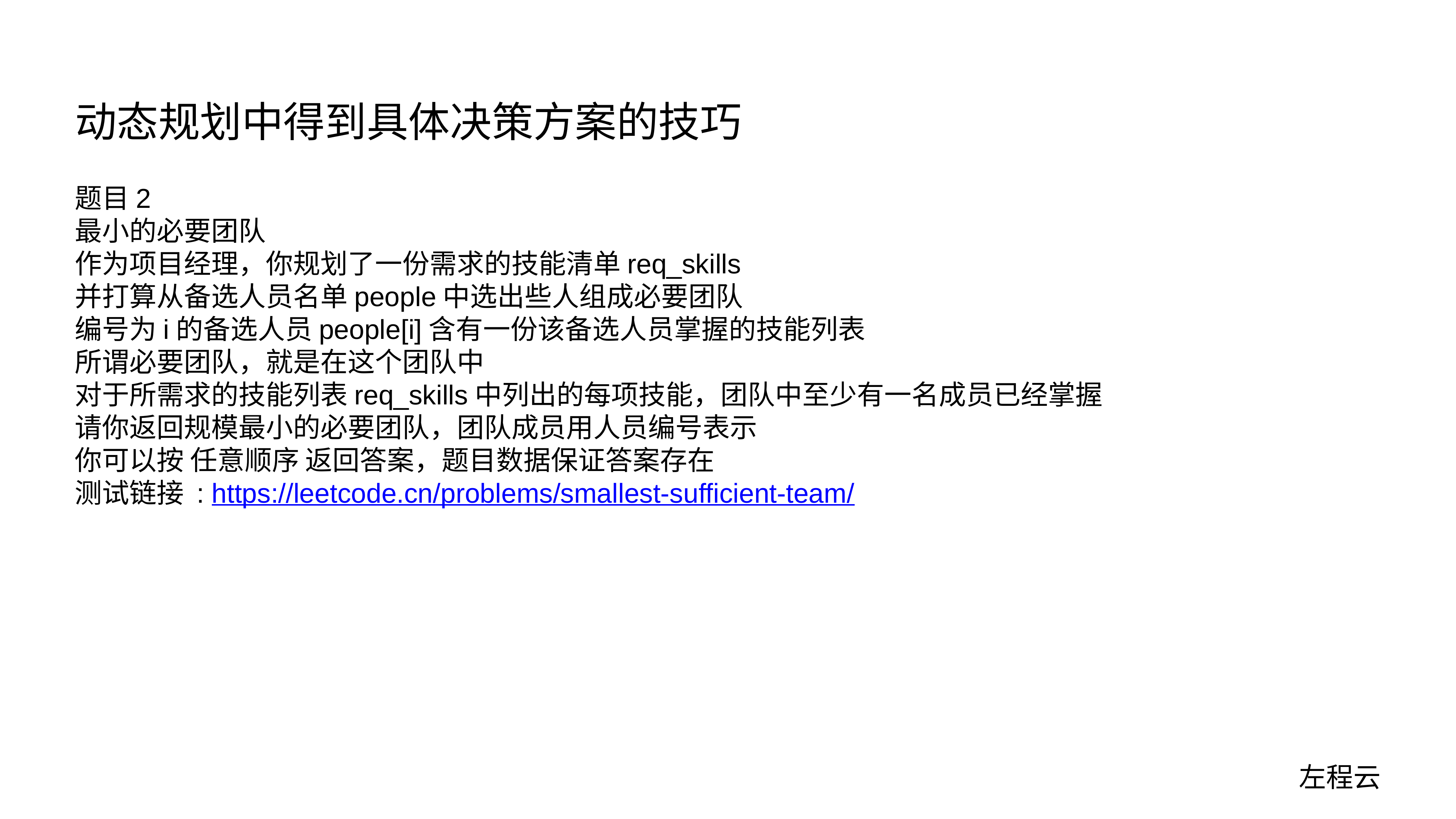

# 动态规划中得到具体决策方案的技巧
题目2
最小的必要团队
作为项目经理，你规划了一份需求的技能清单req_skills
并打算从备选人员名单people中选出些人组成必要团队
编号为i的备选人员people[i]含有一份该备选人员掌握的技能列表
所谓必要团队，就是在这个团队中
对于所需求的技能列表req_skills中列出的每项技能，团队中至少有一名成员已经掌握
请你返回规模最小的必要团队，团队成员用人员编号表示
你可以按 任意顺序 返回答案，题目数据保证答案存在
测试链接 : https://leetcode.cn/problems/smallest-sufficient-team/
左程云